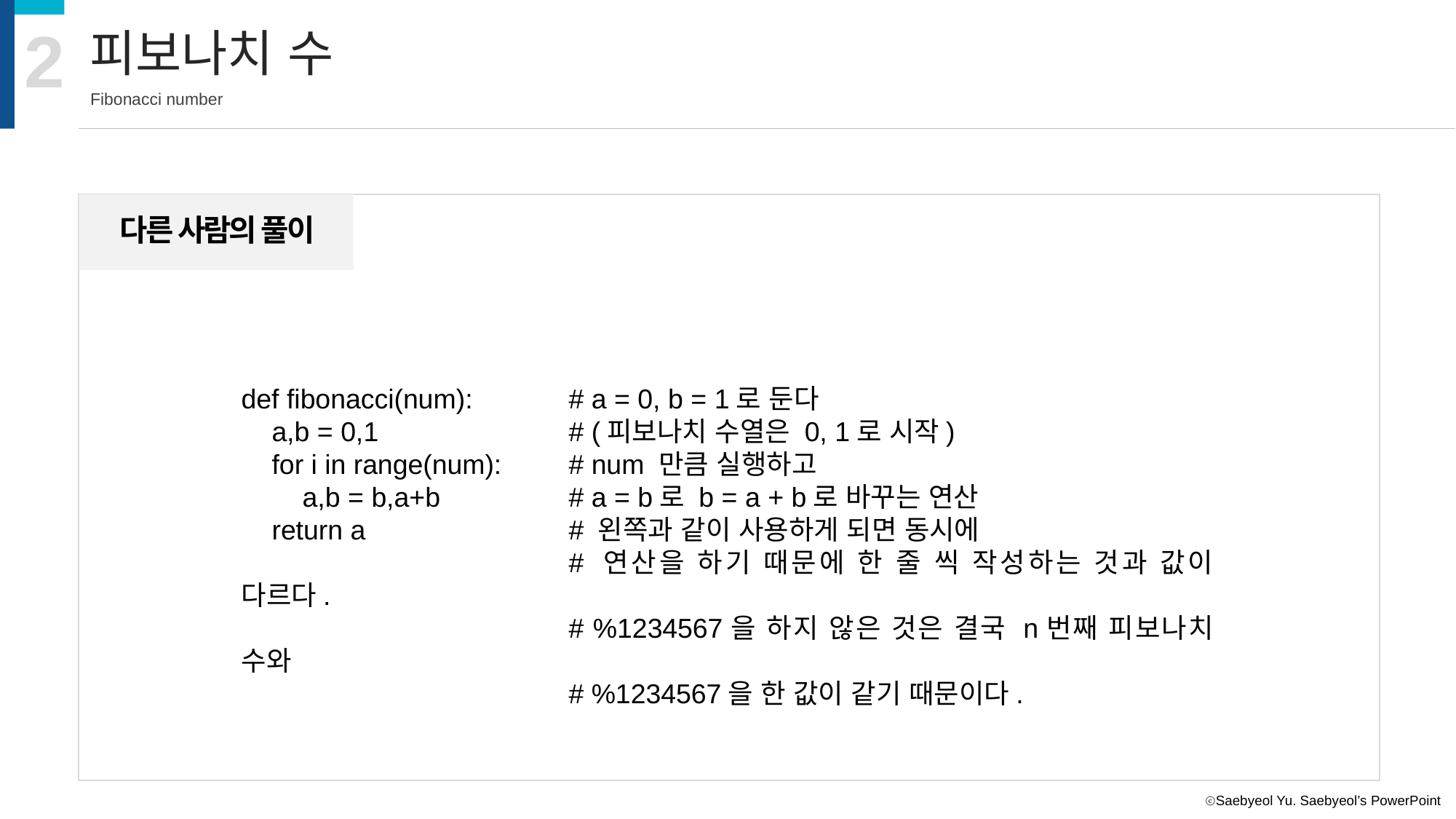

2
피보나치 수
Fibonacci number

다른 사람의 풀이
def fibonacci(num):	# a = 0, b = 1로 둔다
    a,b = 0,1		# (피보나치 수열은 0, 1로 시작)
    for i in range(num):	# num 만큼 실행하고
        a,b = b,a+b		# a = b로 b = a + b로 바꾸는 연산
    return a		# 왼쪽과 같이 사용하게 되면 동시에
			# 연산을 하기 때문에 한 줄 씩 작성하는 것과 값이 다르다.
			# %1234567을 하지 않은 것은 결국 n번째 피보나치 수와
			# %1234567을 한 값이 같기 때문이다.